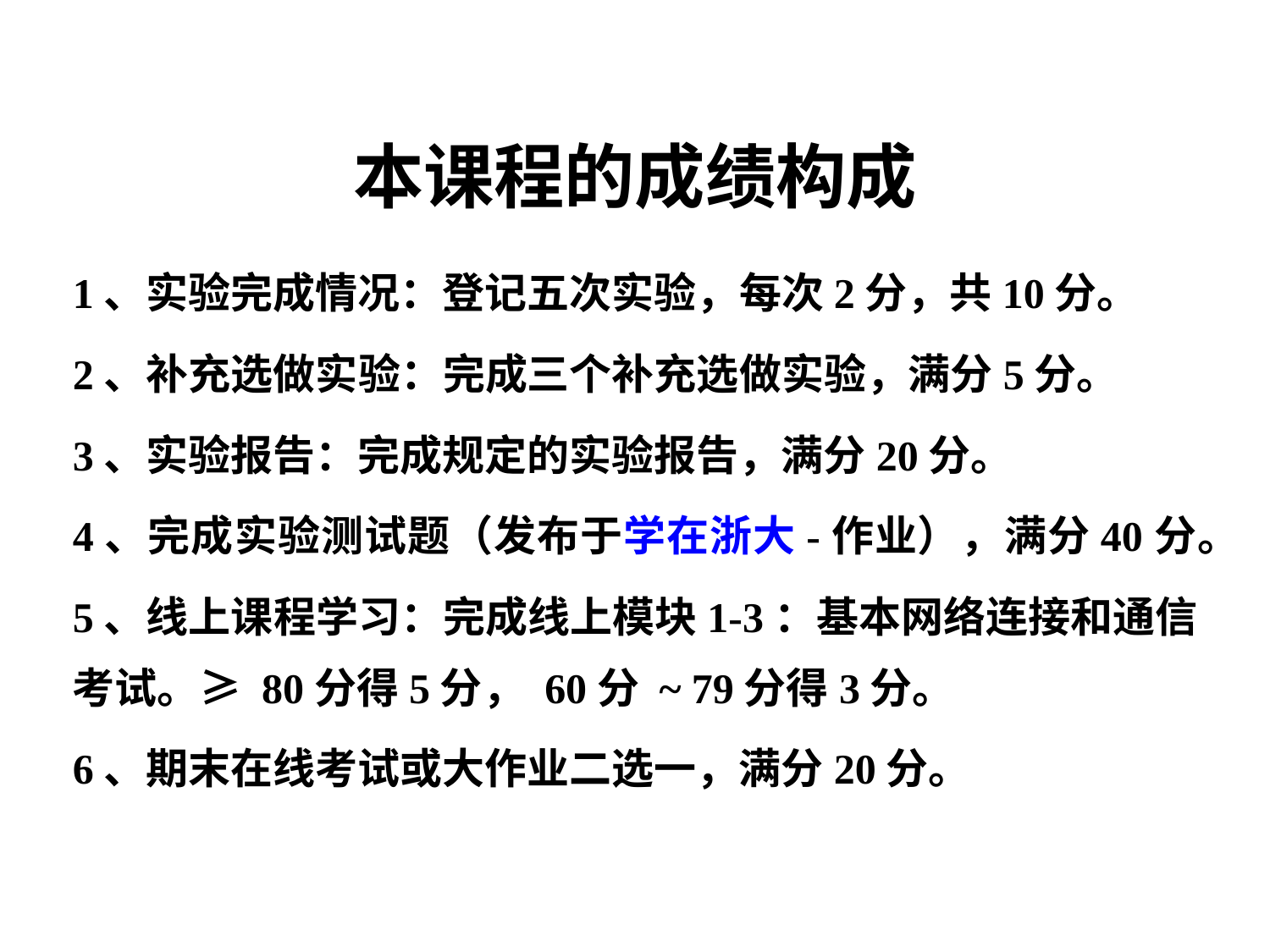

# 本课程的成绩构成
1、实验完成情况：登记五次实验，每次2分，共10分。
2、补充选做实验：完成三个补充选做实验，满分5分。
3、实验报告：完成规定的实验报告，满分20分。
4、完成实验测试题（发布于学在浙大-作业），满分40分。
5、线上课程学习：完成线上模块1-3：基本网络连接和通信考试。≥ 80分得5分， 60分 ~ 79分得3分。
6、期末在线考试或大作业二选一，满分20分。